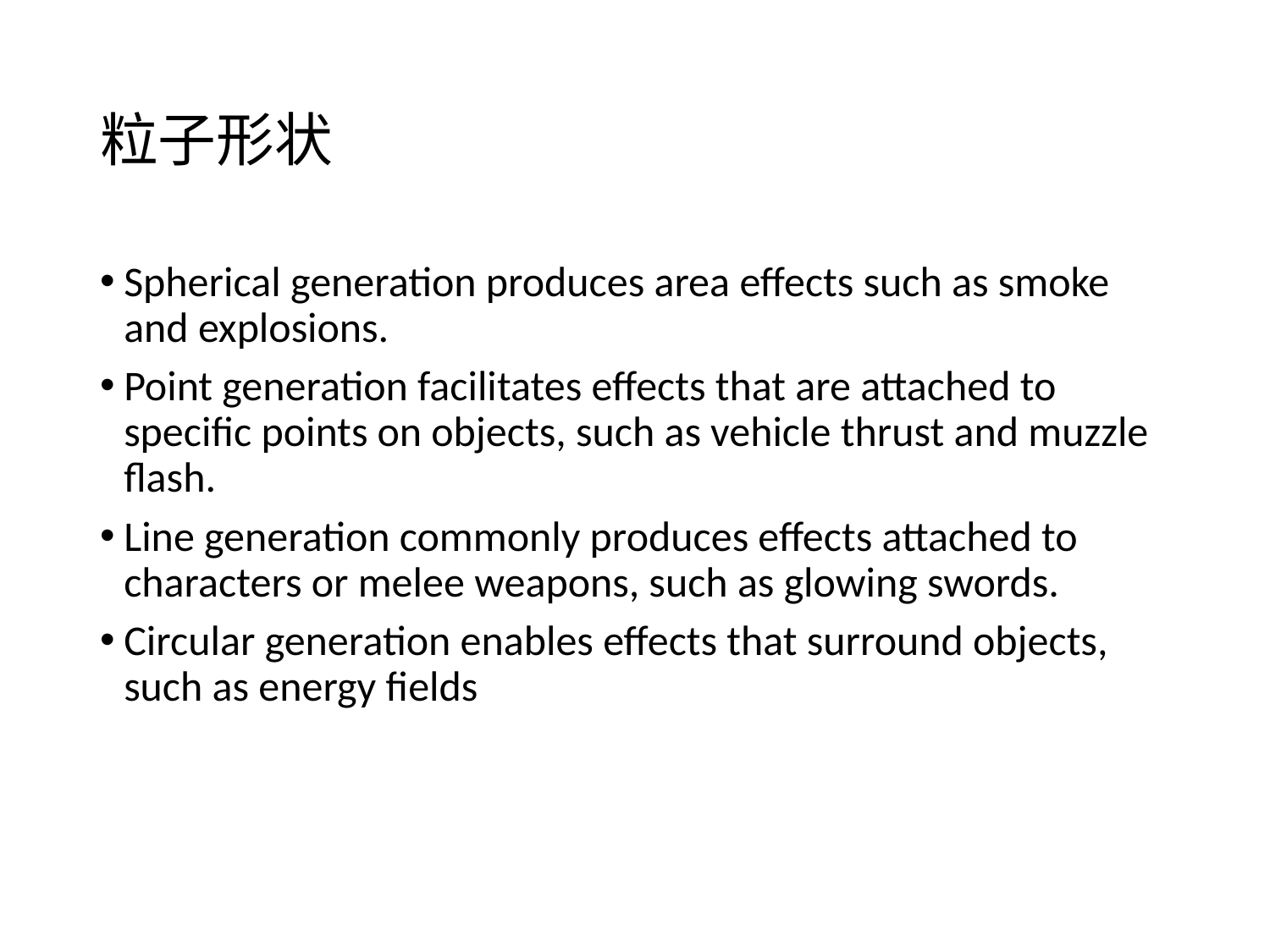

# 粒子形状
Spherical generation produces area effects such as smoke and explosions.
Point generation facilitates effects that are attached to specific points on objects, such as vehicle thrust and muzzle flash.
Line generation commonly produces effects attached to characters or melee weapons, such as glowing swords.
Circular generation enables effects that surround objects, such as energy fields